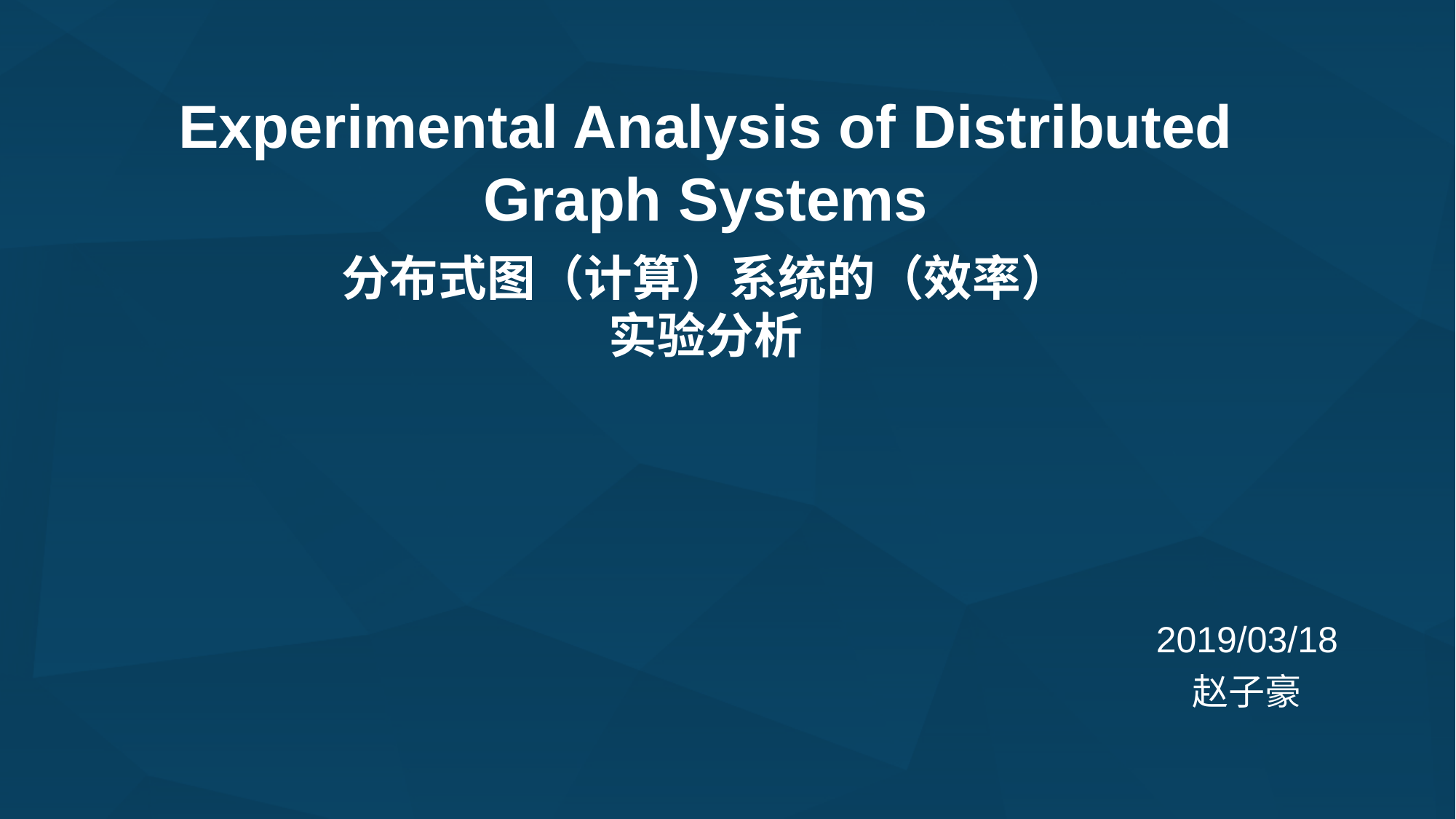

Experimental Analysis of Distributed Graph Systems
分布式图（计算）系统的（效率）实验分析
2019/03/18
赵子豪